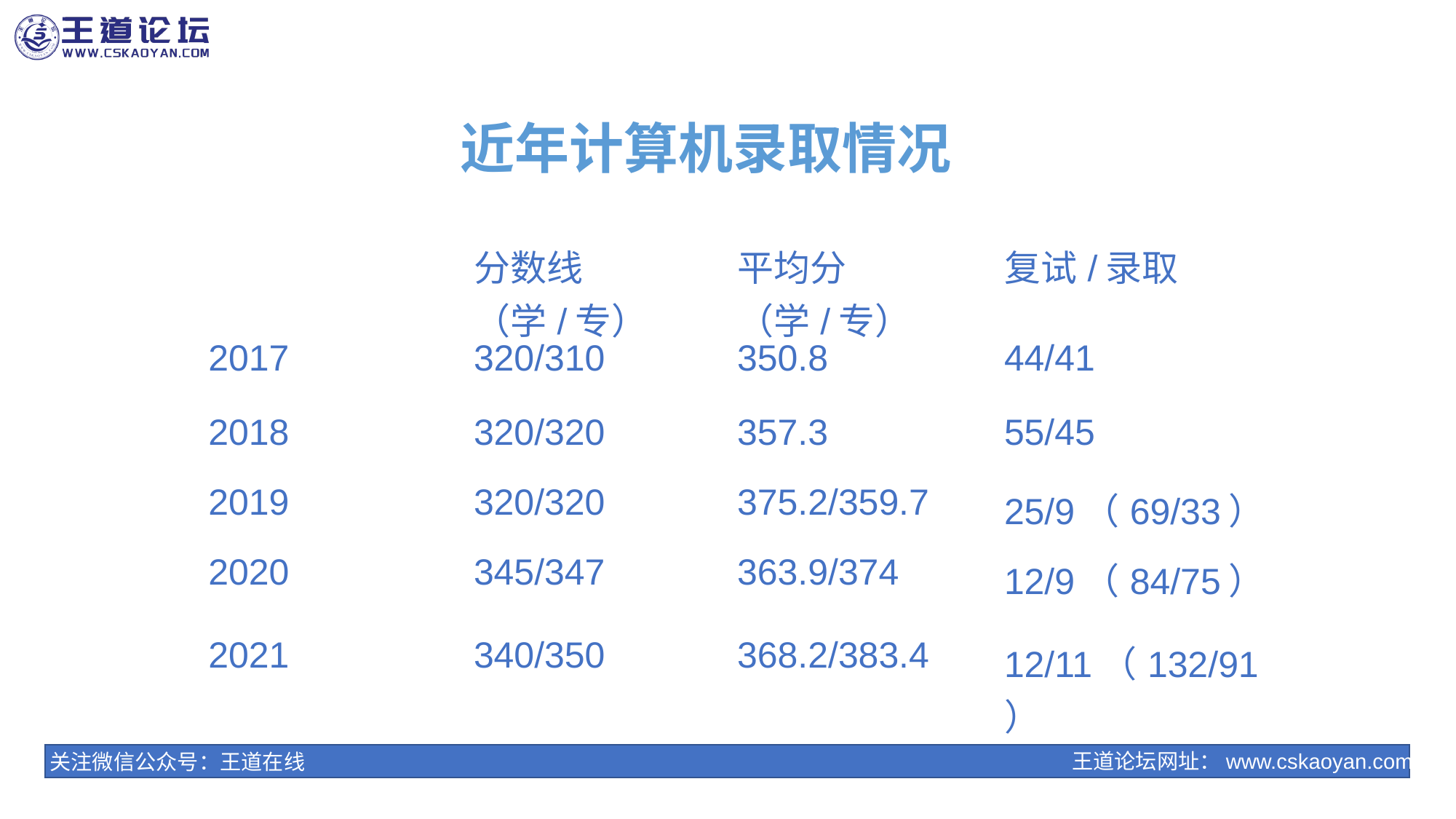

近年计算机录取情况
|  | 分数线（学/专） | 平均分（学/专） | 复试/录取 |
| --- | --- | --- | --- |
| 2017 | 320/310 | 350.8 | 44/41 |
| 2018 | 320/320 | 357.3 | 55/45 |
| 2019 | 320/320 | 375.2/359.7 | 25/9（69/33） |
| 2020 | 345/347 | 363.9/374 | 12/9（84/75） |
| 2021 | 340/350 | 368.2/383.4 | 12/11（132/91） |
王道论坛网址：www.cskaoyan.com
关注微信公众号：王道在线